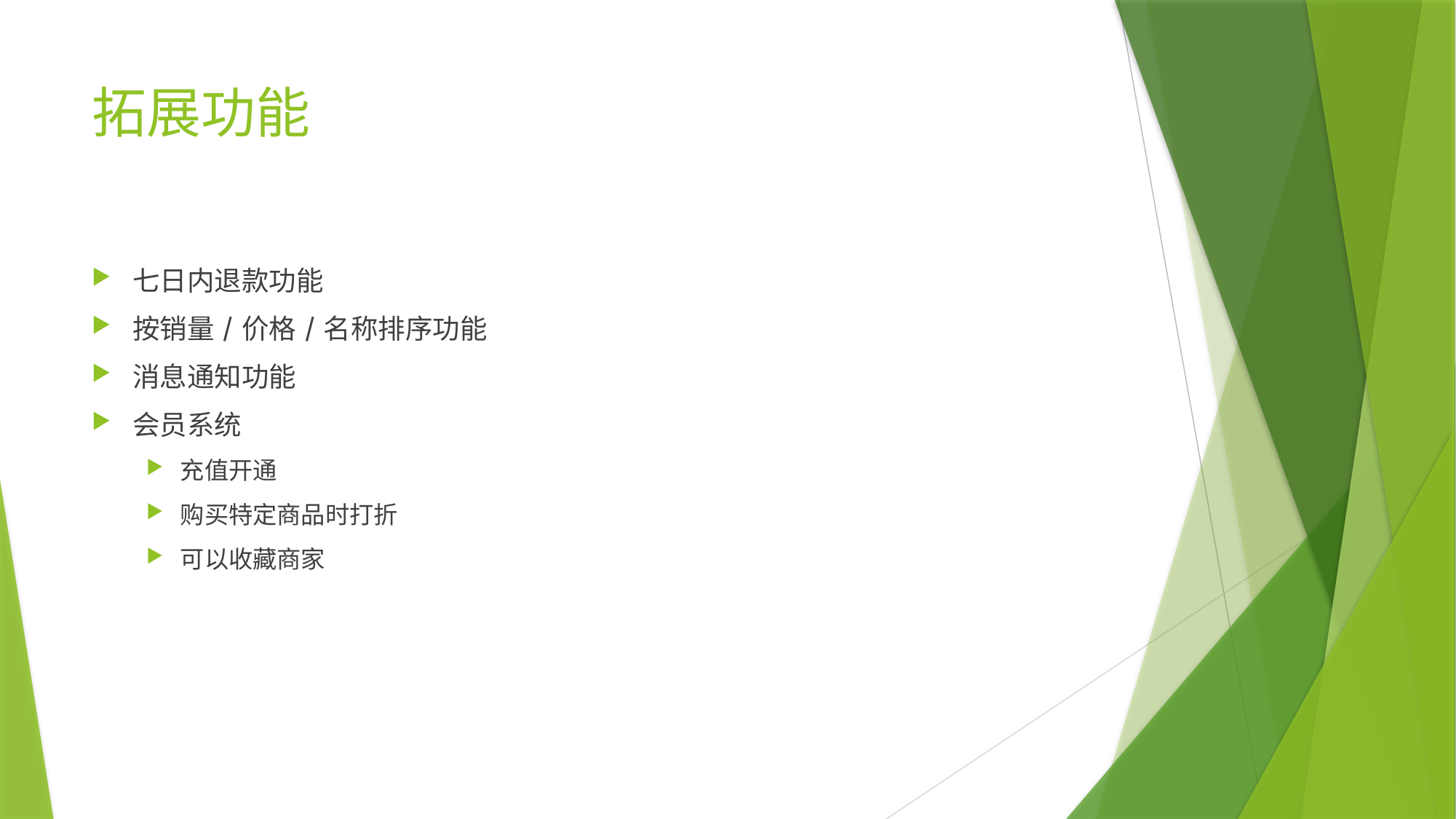

# 拓展功能
七日内退款功能
按销量/价格/名称排序功能
消息通知功能
会员系统
充值开通
购买特定商品时打折
可以收藏商家